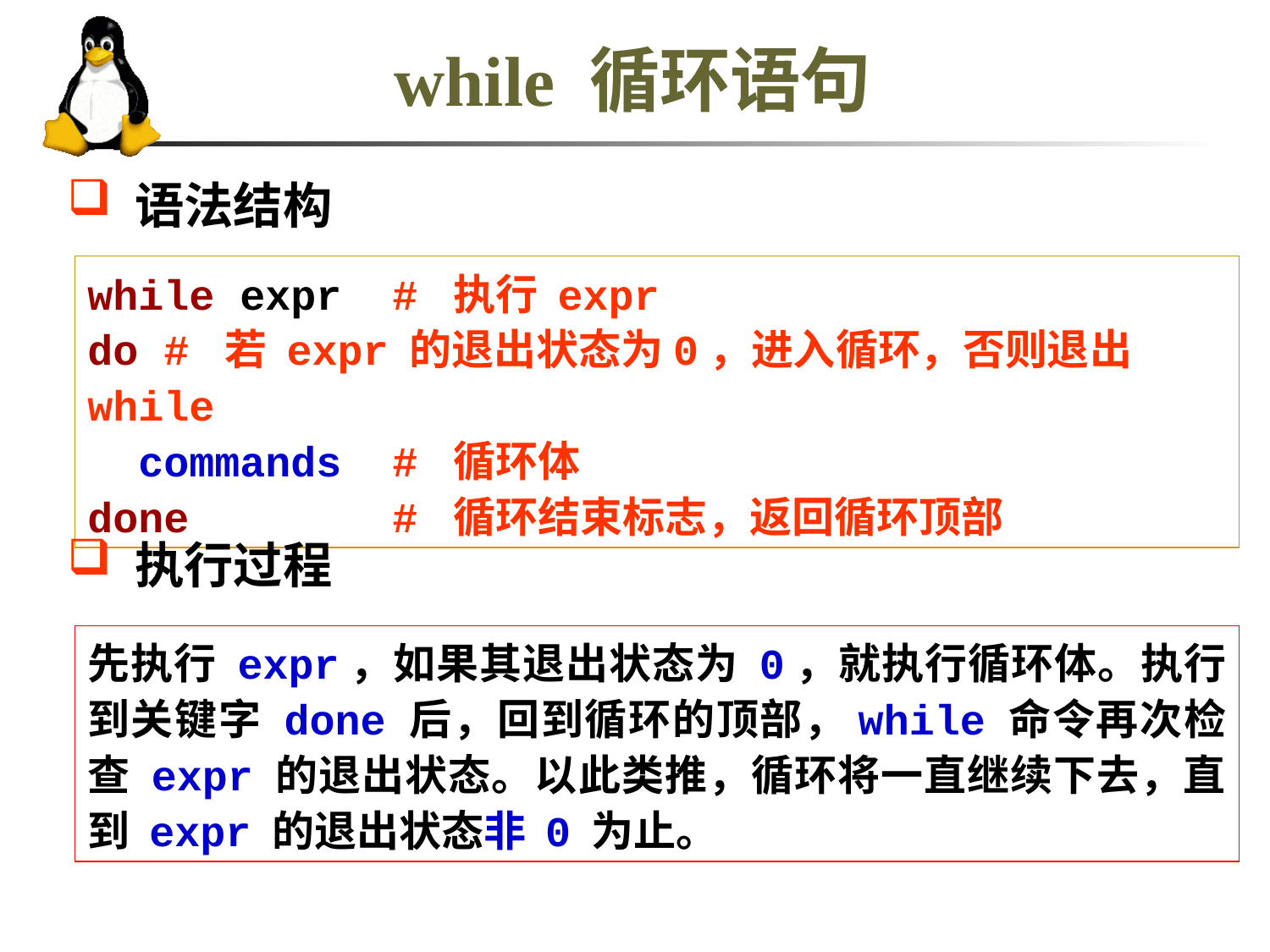

# while 循环语句
 语法结构
while expr  # 执行 expr
do # 若 expr 的退出状态为0，进入循环，否则退出while
  commands  # 循环体
done        # 循环结束标志，返回循环顶部
 执行过程
先执行 expr，如果其退出状态为 0，就执行循环体。执行到关键字 done 后，回到循环的顶部，while 命令再次检查 expr 的退出状态。以此类推，循环将一直继续下去，直到 expr 的退出状态非 0 为止。